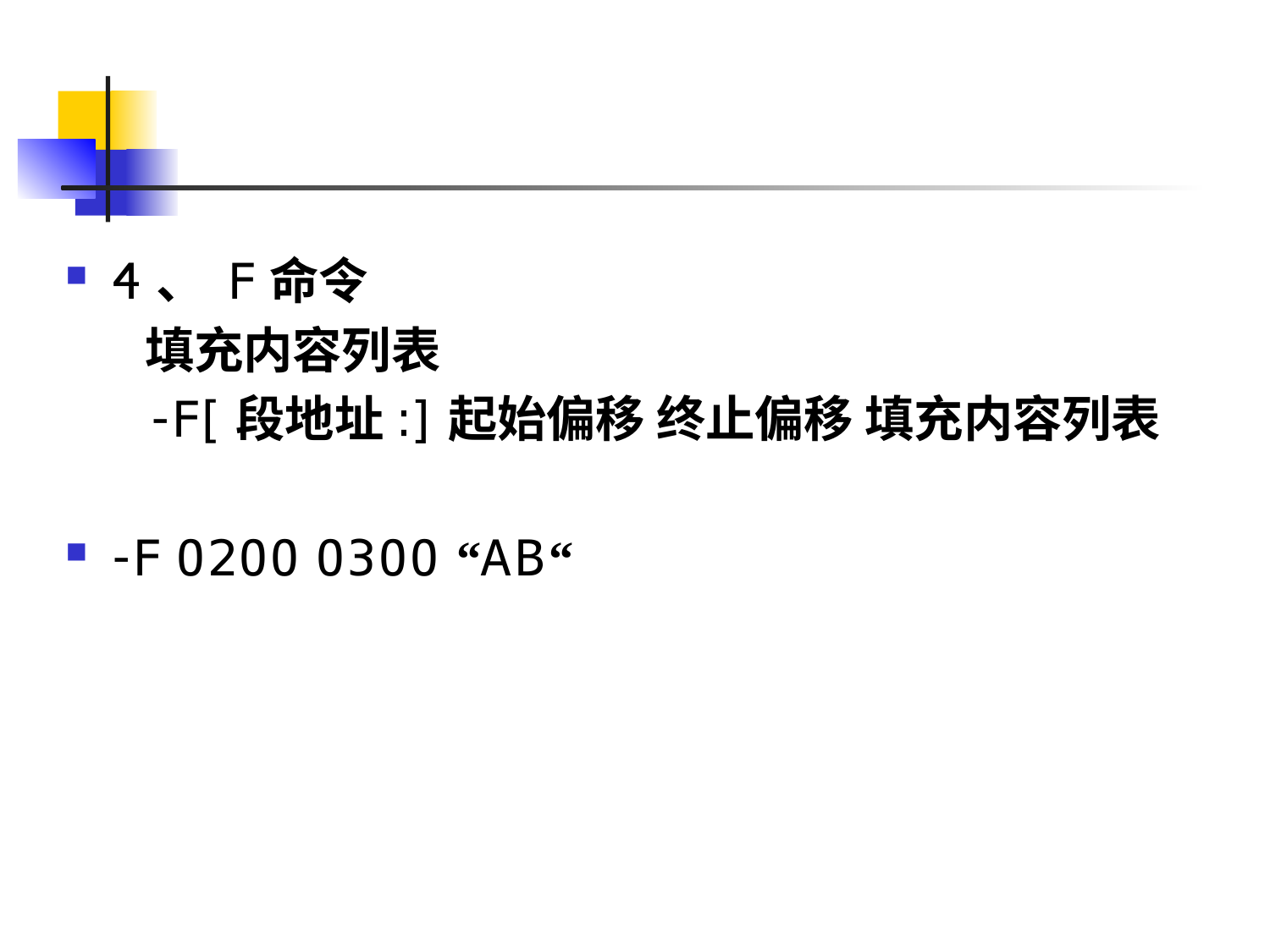

#
4、 F命令
      填充内容列表
      -F[段地址:]起始偏移 终止偏移 填充内容列表

-F 0200 0300 “AB“